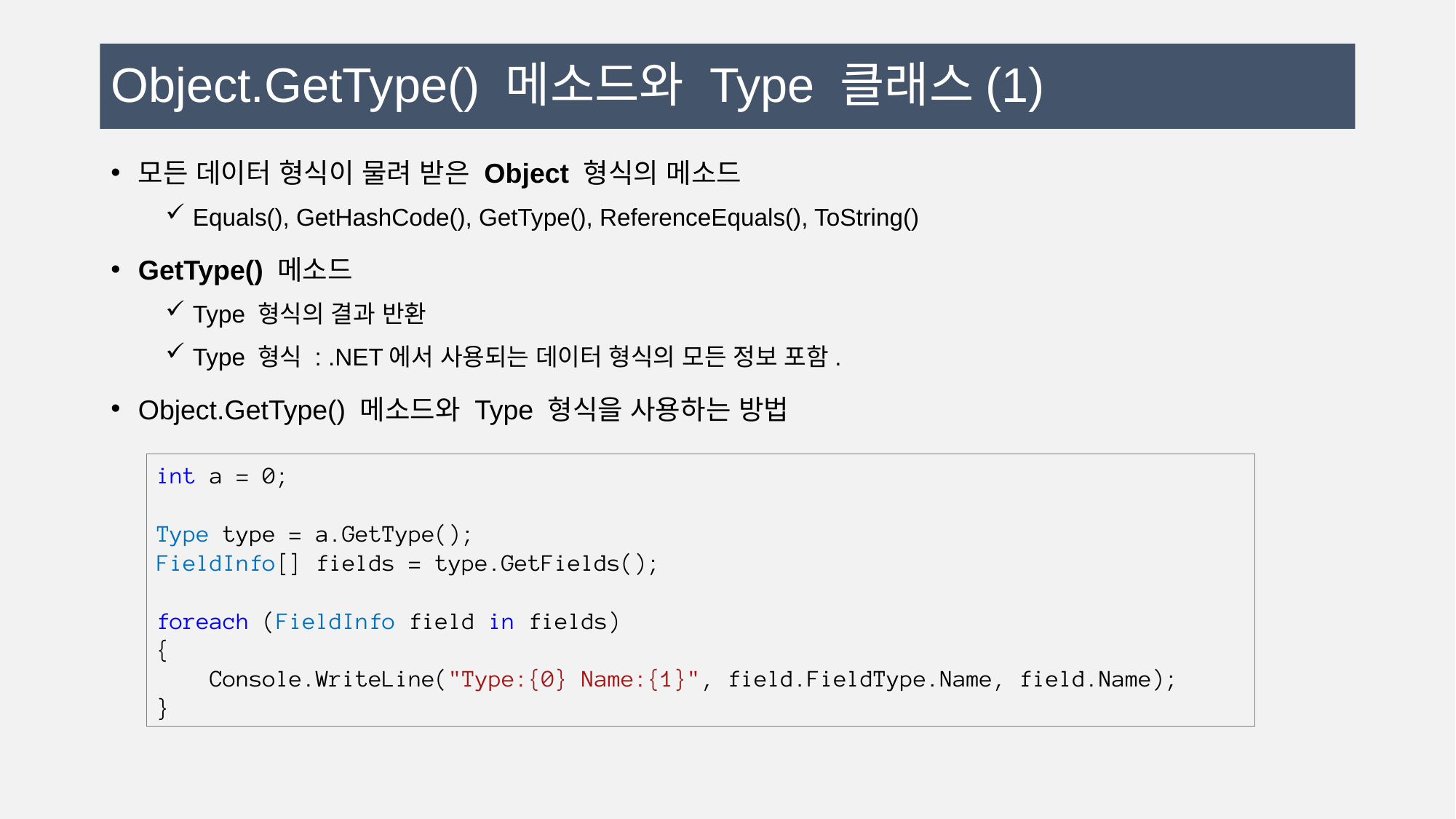

# Object.GetType() 메소드와 Type 클래스(1)
모든 데이터 형식이 물려 받은 Object 형식의 메소드
Equals(), GetHashCode(), GetType(), ReferenceEquals(), ToString()
GetType() 메소드
Type 형식의 결과 반환
Type 형식 : .NET에서 사용되는 데이터 형식의 모든 정보 포함.
Object.GetType() 메소드와 Type 형식을 사용하는 방법
int a = 0;

Type type = a.GetType();
FieldInfo[] fields = type.GetFields();

foreach (FieldInfo field in fields)
{
    Console.WriteLine("Type:{0} Name:{1}", field.FieldType.Name, field.Name);
}